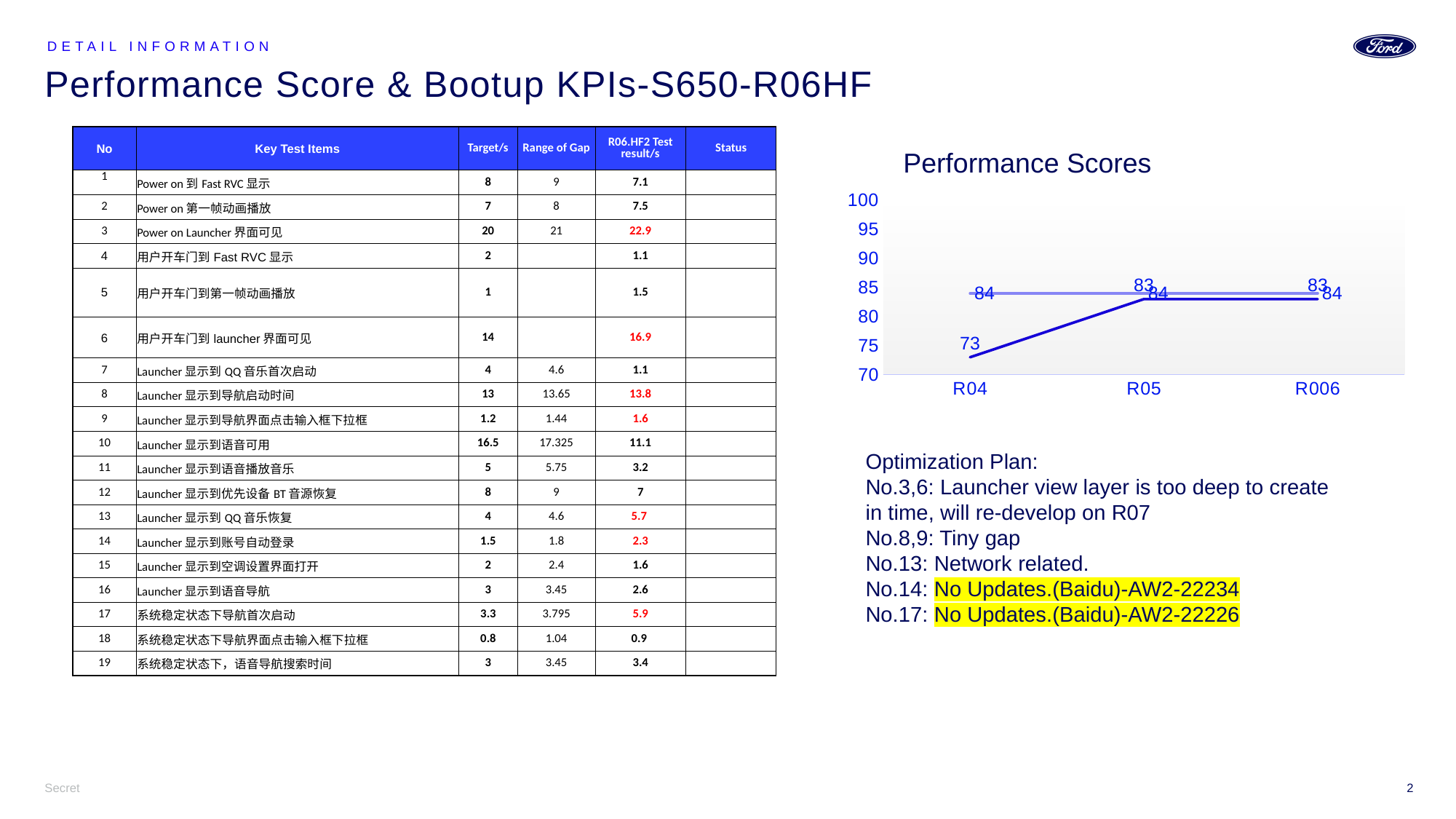

Detail information
# Performance Score & Bootup KPIs-S650-R06HF
| No | Key Test Items | Target/s | Range of Gap | R06.HF2 Test result/s | Status |
| --- | --- | --- | --- | --- | --- |
| 1 | Power on到Fast RVC显示 | 8 | 9 | 7.1 |  |
| 2 | Power on第一帧动画播放 | 7 | 8 | 7.5 |  |
| 3 | Power on Launcher界面可见 | 20 | 21 | 22.9 |  |
| 4 | 用户开车门到Fast RVC显示 | 2 |  | 1.1 |  |
| 5 | 用户开车门到第一帧动画播放 | 1 |  | 1.5 |  |
| 6 | 用户开车门到launcher界面可见 | 14 |  | 16.9 |  |
| 7 | Launcher显示到QQ音乐首次启动 | 4 | 4.6 | 1.1 |  |
| 8 | Launcher显示到导航启动时间 | 13 | 13.65 | 13.8 |  |
| 9 | Launcher显示到导航界面点击输入框下拉框 | 1.2 | 1.44 | 1.6 |  |
| 10 | Launcher显示到语音可用 | 16.5 | 17.325 | 11.1 |  |
| 11 | Launcher显示到语音播放音乐 | 5 | 5.75 | 3.2 |  |
| 12 | Launcher显示到优先设备BT音源恢复 | 8 | 9 | 7 |  |
| 13 | Launcher显示到QQ音乐恢复 | 4 | 4.6 | 5.7 |  |
| 14 | Launcher显示到账号自动登录 | 1.5 | 1.8 | 2.3 |  |
| 15 | Launcher显示到空调设置界面打开 | 2 | 2.4 | 1.6 |  |
| 16 | Launcher显示到语音导航 | 3 | 3.45 | 2.6 |  |
| 17 | 系统稳定状态下导航首次启动 | 3.3 | 3.795 | 5.9 |  |
| 18 | 系统稳定状态下导航界面点击输入框下拉框 | 0.8 | 1.04 | 0.9 |  |
| 19 | 系统稳定状态下，语音导航搜索时间 | 3 | 3.45 | 3.4 |  |
Performance Scores

### Chart

| Category | Score | Target |
|---|---|---|
| R04 | 73.0 | 84.0 |
| R05 | 83.0 | 84.0 |
| R006 | 83.0 | 84.0 |
Optimization Plan:
No.3,6: Launcher view layer is too deep to create in time, will re-develop on R07
No.8,9: Tiny gap
No.13: Network related.
No.14: No Updates.(Baidu)-AW2-22234
No.17: No Updates.(Baidu)-AW2-22226

2